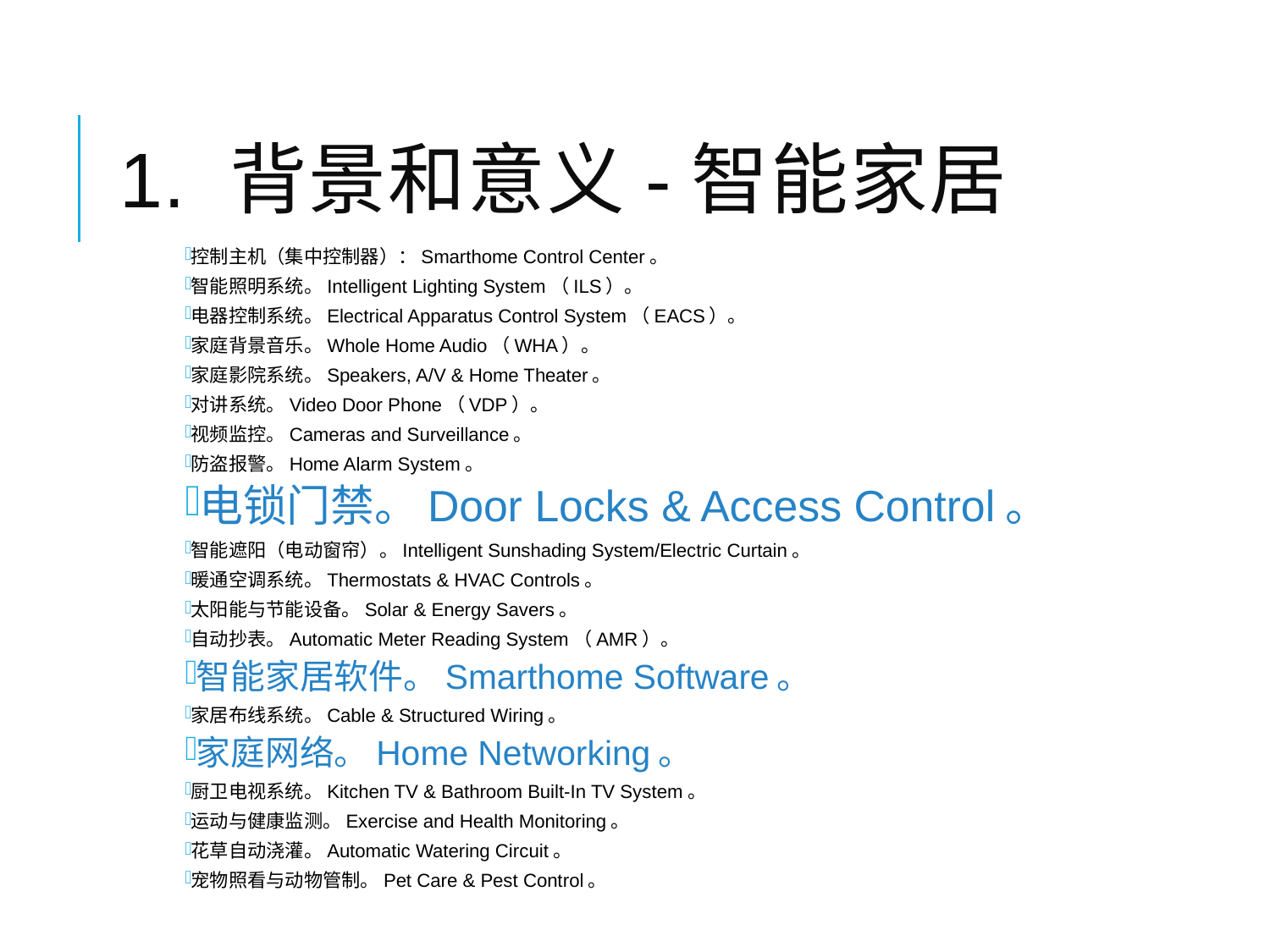

# 1. 背景和意义-智能家居
控制主机（集中控制器）：Smarthome Control Center。
智能照明系统。Intelligent Lighting System（ILS）。
电器控制系统。Electrical Apparatus Control System（EACS）。
家庭背景音乐。Whole Home Audio（WHA）。
家庭影院系统。Speakers, A/V & Home Theater。
对讲系统。Video Door Phone（VDP）。
视频监控。Cameras and Surveillance。
防盗报警。Home Alarm System。
电锁门禁。Door Locks & Access Control。
智能遮阳（电动窗帘）。Intelligent Sunshading System/Electric Curtain。
暖通空调系统。Thermostats & HVAC Controls。
太阳能与节能设备。Solar & Energy Savers。
自动抄表。Automatic Meter Reading System（AMR）。
智能家居软件。Smarthome Software。
家居布线系统。Cable & Structured Wiring。
家庭网络。Home Networking。
厨卫电视系统。Kitchen TV & Bathroom Built-In TV System。
运动与健康监测。Exercise and Health Monitoring。
花草自动浇灌。Automatic Watering Circuit。
宠物照看与动物管制。Pet Care & Pest Control。